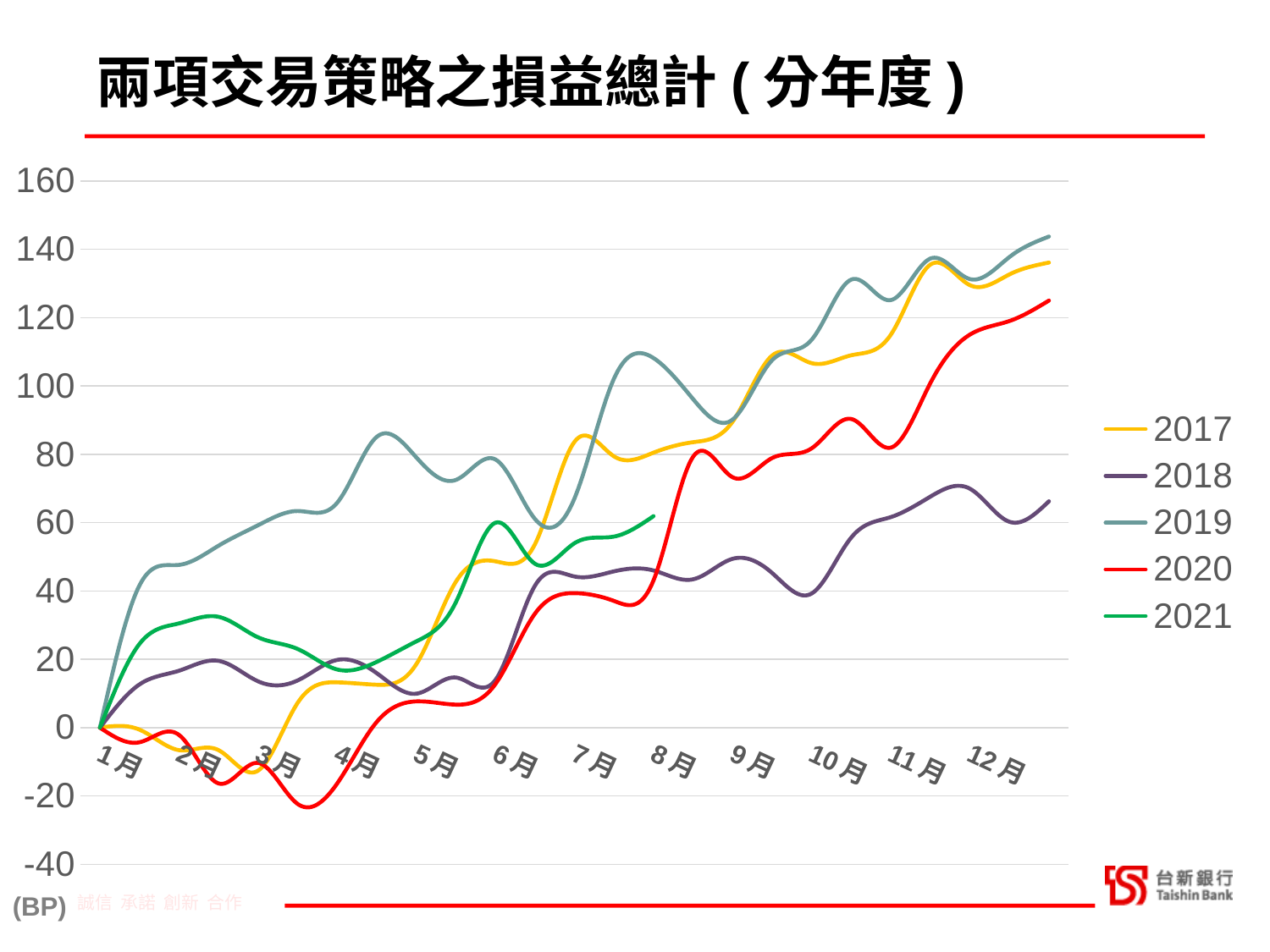

# 兩項交易策略之損益總計(分年度)

### Chart

| Category | 2017 | 2018 | 2019 | 2020 | 2021 |
|---|---|---|---|---|---|
| 1月 | 0.0 | 0.0 | 0.0 | 0.0 | 0.0 |
| 1月 | -0.590000000000002 | 12.65 | 41.63 | -4.28000000000002 | 24.51 |
| 2月 | -6.59 | 16.66 | 47.63 | -2.14000000000004 | 30.51 |
| 2月 | -6.59 | 19.55 | 53.25 | -16.33 | 32.43 |
| 3月 | -12.59 | 13.55 | 59.25 | -10.33 | 26.43 |
| 3月 | 7.26 | 13.82 | 63.41 | -22.33 | 23.02 |
| 4月 | 13.26 | 19.82 | 65.8399999999999 | -16.33 | 17.02 |
| 4月 | 12.56 | 15.94 | 85.11 | 1.67999999999997 | 19.24 |
| 5月 | 18.56 | 9.94000000000002 | 79.11 | 7.67999999999997 | 25.24 |
| 5月 | 42.68 | 14.67 | 72.51 | 6.73999999999997 | 36.68 |
| 6月 | 48.68 | 13.93 | 78.51 | 12.74 | 59.97 |
| 6月 | 53.67 | 41.54 | 61.1 | 33.36 | 47.97 |
| 7月 | 83.67 | 44.2300000000001 | 67.1 | 39.36 | 53.97 |
| 7月 | 79.4 | 45.7400000000001 | 102.18 | 37.08 | 55.92 |
| 8月 | 80.4900000000001 | 46.0000000000001 | 108.18 | 43.08 | 61.92 |
| 8月 | 83.5500000000001 | 43.4100000000001 | 96.18 | 79.29 | None |
| 9月 | 89.5500000000001 | 49.4100000000001 | 90.18 | 73.29 | None |
| 9月 | 108.91 | 45.2600000000001 | 107.55 | 78.92 | None |
| 10月 | 106.68 | 39.2600000000001 | 113.55 | 81.76 | None |
| 10月 | 108.99 | 55.6300000000001 | 131.14 | 90.35 | None |
| 11月 | 114.99 | 61.6300000000001 | 125.14 | 81.96 | None |
| 11月 | 135.52 | 67.6100000000001 | 137.29 | 100.83 | None |
| 12月 | 129.52 | 69.9500000000001 | 131.29 | 115.03 | None |
| 12月 | 132.65 | 60.2600000000001 | 137.74 | 119.01 | None |

(BP)
33